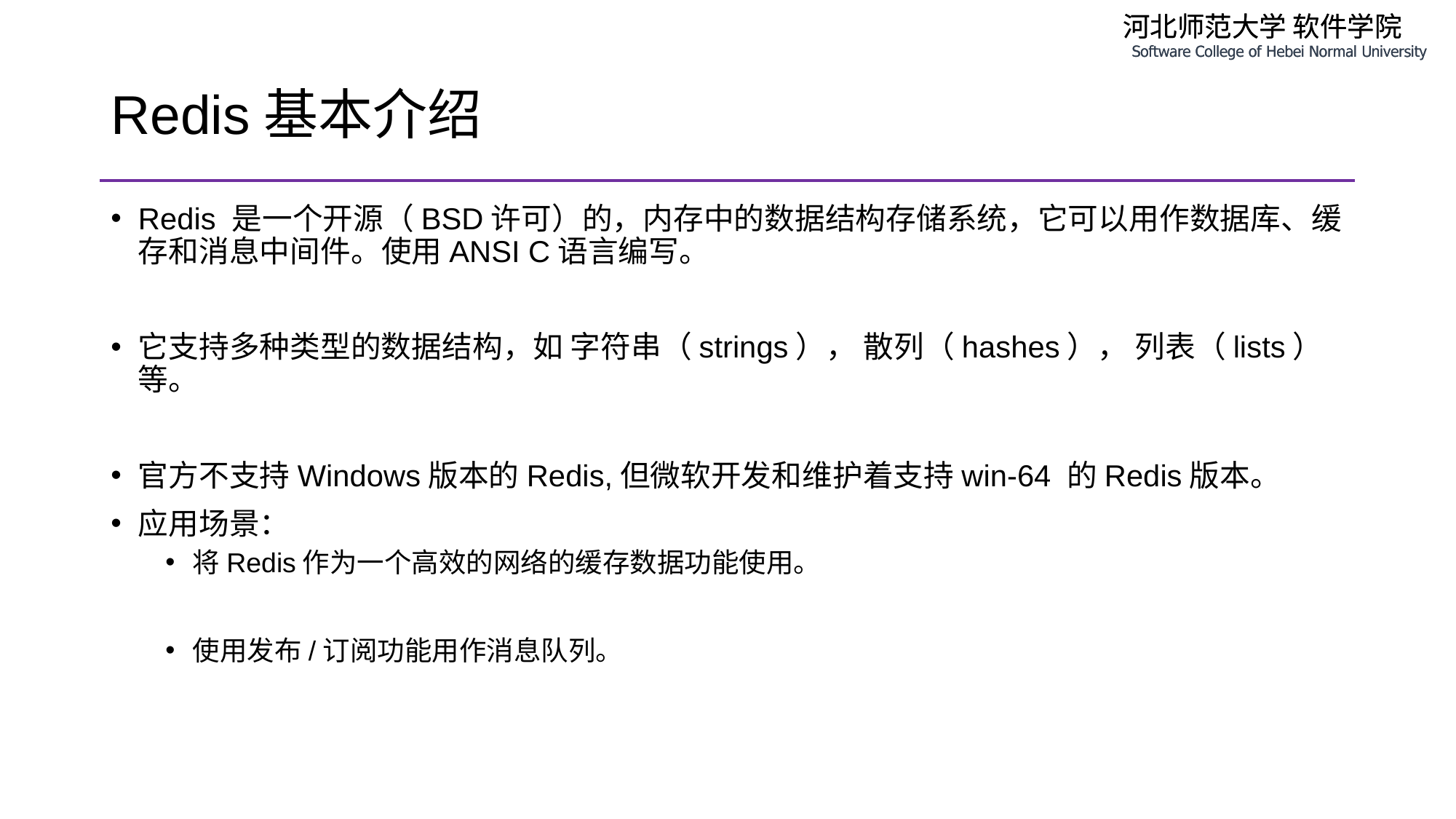

# Redis基本介绍
Redis 是一个开源（BSD许可）的，内存中的数据结构存储系统，它可以用作数据库、缓存和消息中间件。使用ANSI C语言编写。

它支持多种类型的数据结构，如 字符串（strings）， 散列（hashes）， 列表（lists）等。

官方不支持Windows版本的Redis,但微软开发和维护着支持win-64 的Redis版本。
应用场景：
将Redis作为一个高效的网络的缓存数据功能使用。

使用发布/订阅功能用作消息队列。